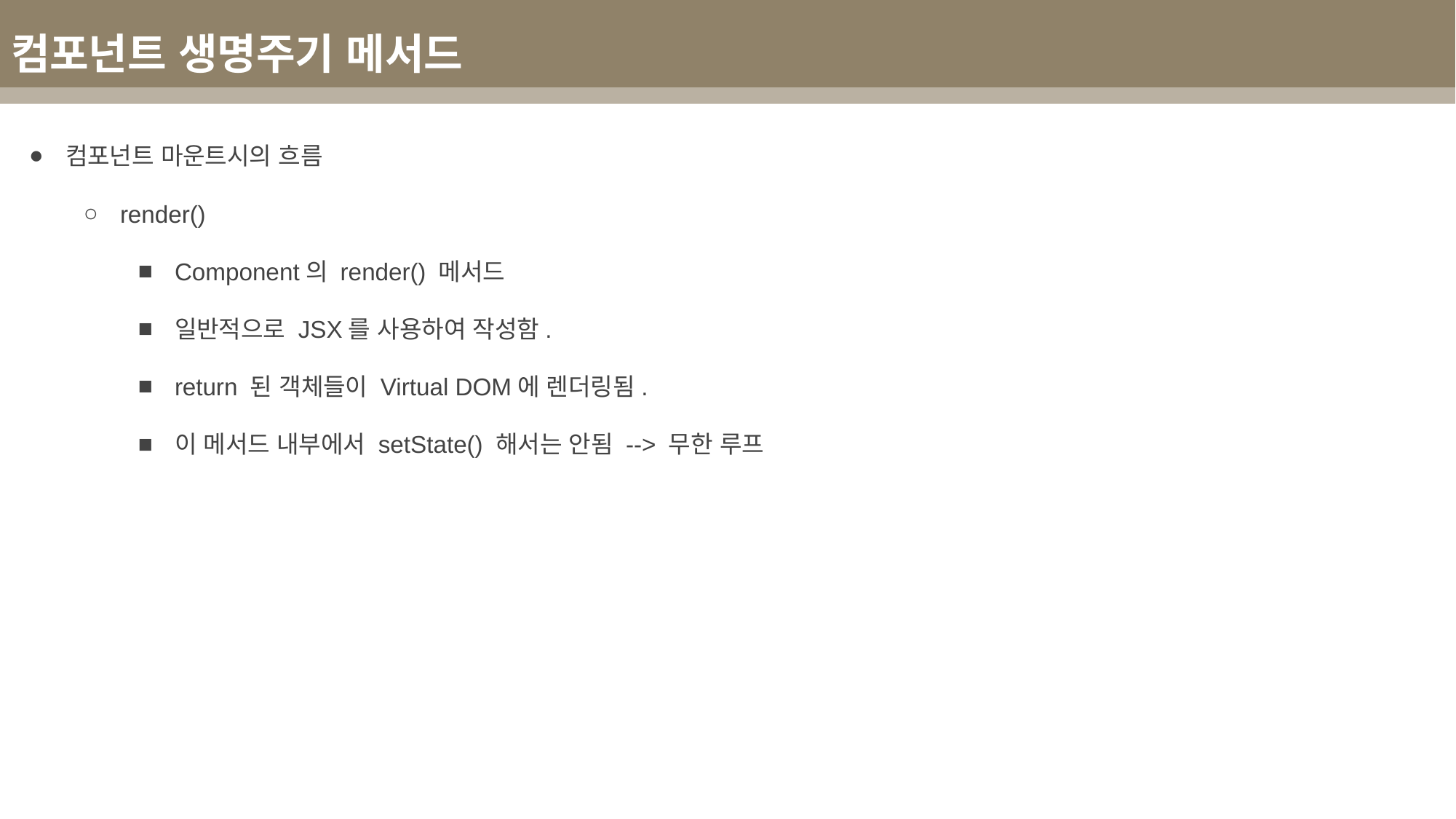

컴포넌트 생명주기 메서드
컴포넌트 마운트시의 흐름
render()
Component의 render() 메서드
일반적으로 JSX를 사용하여 작성함.
return 된 객체들이 Virtual DOM에 렌더링됨.
이 메서드 내부에서 setState() 해서는 안됨 --> 무한 루프